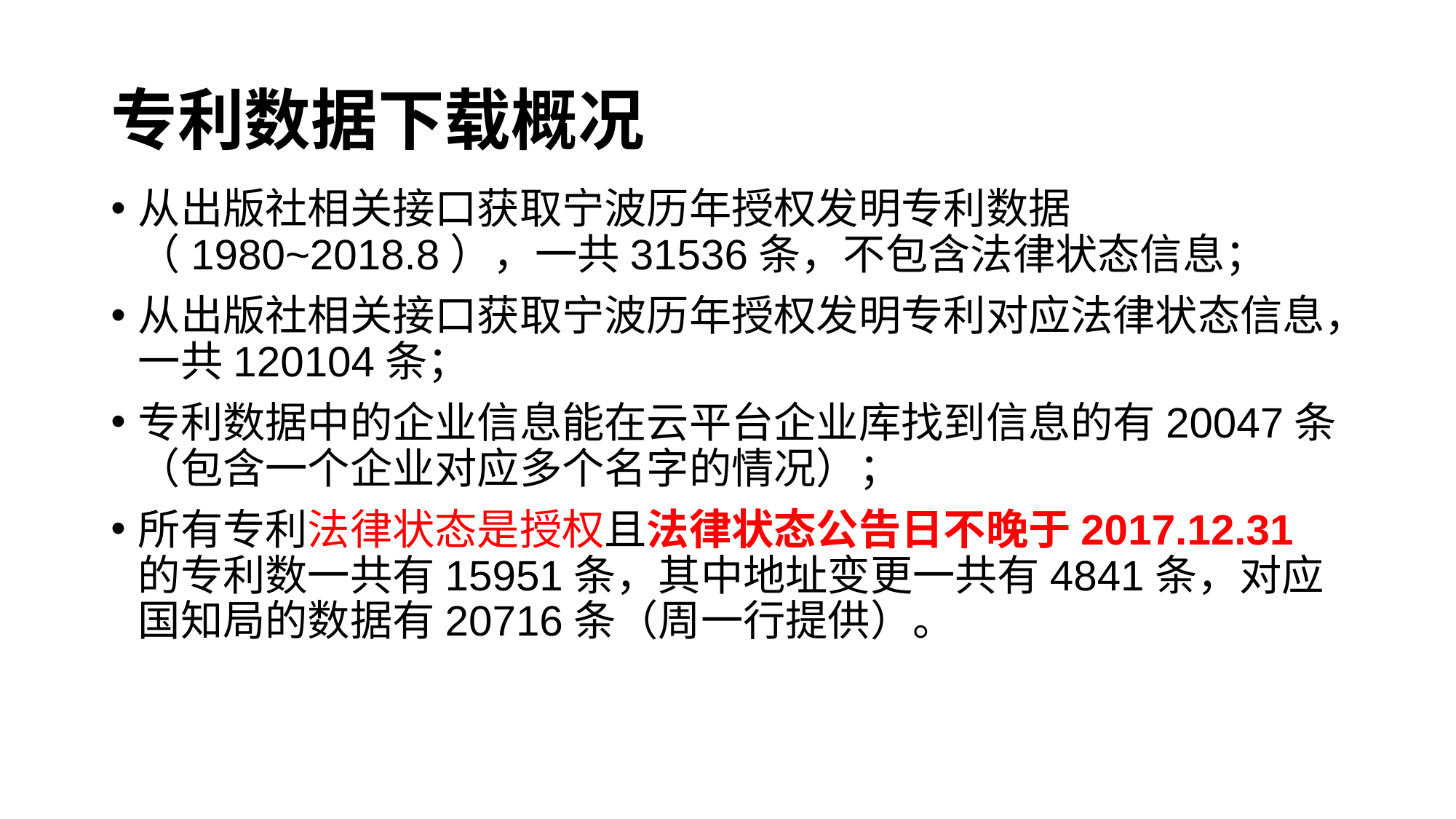

# 专利数据下载概况
从出版社相关接口获取宁波历年授权发明专利数据（1980~2018.8），一共31536条，不包含法律状态信息；
从出版社相关接口获取宁波历年授权发明专利对应法律状态信息，一共120104条；
专利数据中的企业信息能在云平台企业库找到信息的有20047条（包含一个企业对应多个名字的情况）；
所有专利法律状态是授权且法律状态公告日不晚于2017.12.31的专利数一共有15951条，其中地址变更一共有4841条，对应国知局的数据有20716条（周一行提供）。